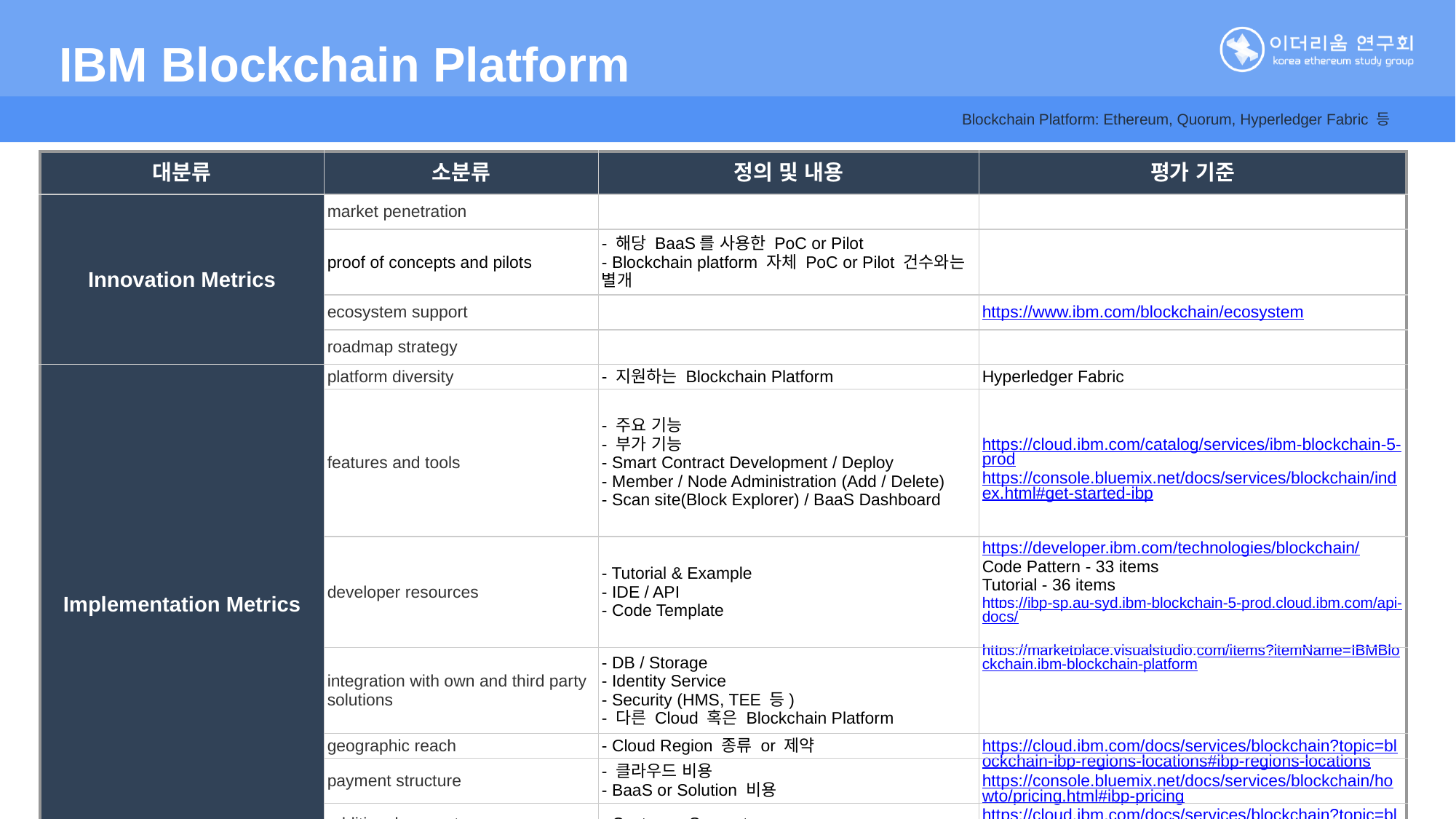

IBM Blockchain Platform
Blockchain Platform: Ethereum, Quorum, Hyperledger Fabric 등
| 대분류 | 소분류 | 정의 및 내용 | 평가 기준 |
| --- | --- | --- | --- |
| Innovation Metrics | market penetration |  |  |
|  | proof of concepts and pilots | - 해당 BaaS를 사용한 PoC or Pilot - Blockchain platform 자체 PoC or Pilot 건수와는 별개 |  |
|  | ecosystem support |  | https://www.ibm.com/blockchain/ecosystem |
|  | roadmap strategy |  |  |
| Implementation Metrics | platform diversity | - 지원하는 Blockchain Platform | Hyperledger Fabric |
|  | features and tools | - 주요 기능 - 부가 기능 - Smart Contract Development / Deploy - Member / Node Administration (Add / Delete) - Scan site(Block Explorer) / BaaS Dashboard | https://cloud.ibm.com/catalog/services/ibm-blockchain-5-prod https://console.bluemix.net/docs/services/blockchain/index.html#get-started-ibp |
|  | developer resources | - Tutorial & Example - IDE / API - Code Template | https://developer.ibm.com/technologies/blockchain/ Code Pattern - 33 items Tutorial - 36 items https://ibp-sp.au-syd.ibm-blockchain-5-prod.cloud.ibm.com/api-docs/ https://marketplace.visualstudio.com/items?itemName=IBMBlockchain.ibm-blockchain-platform |
|  | integration with own and third party solutions | - DB / Storage - Identity Service - Security (HMS, TEE 등) - 다른 Cloud 혹은 Blockchain Platform |  |
|  | geographic reach | - Cloud Region 종류 or 제약 | https://cloud.ibm.com/docs/services/blockchain?topic=blockchain-ibp-regions-locations#ibp-regions-locations |
|  | payment structure | - 클라우드 비용 - BaaS or Solution 비용 | https://console.bluemix.net/docs/services/blockchain/howto/pricing.html#ibp-pricing |
|  | additional support | - Customer Support | https://cloud.ibm.com/docs/services/blockchain?topic=blockchain-blockchain-support#ibmblockchain\_support https://www.ibm.com/blockchain/services |
| 기타 | 속도 및 성능 | - 해당 BaaS의 기본/확장 구성 - Benchmarking tool (Hyperledger Caliper / Blockbench 등) |  |